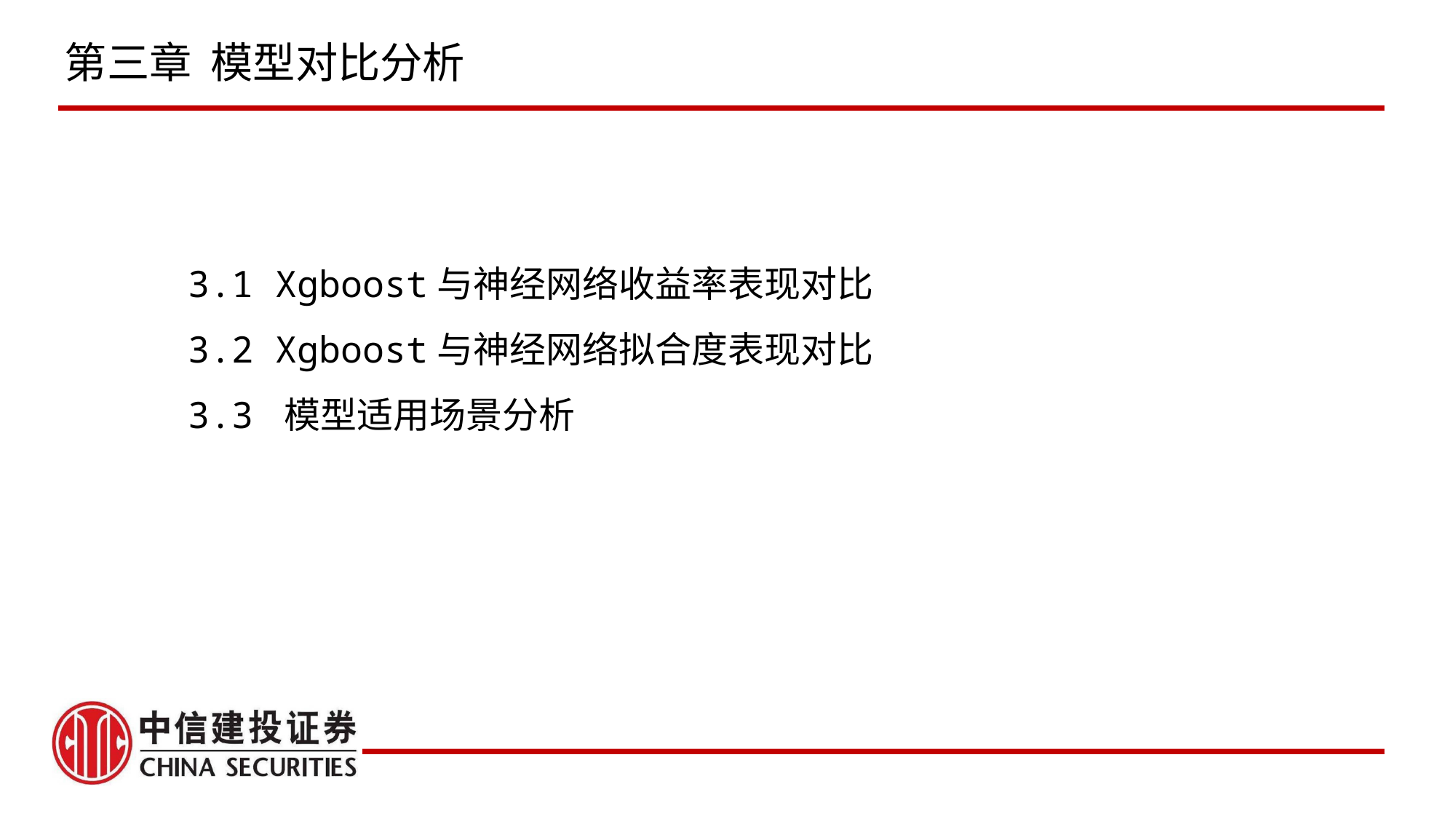

第三章  模型对比分析

3.1 Xgboost与神经网络收益率表现对比
3.2 Xgboost与神经网络拟合度表现对比
3.3 模型适用场景分析